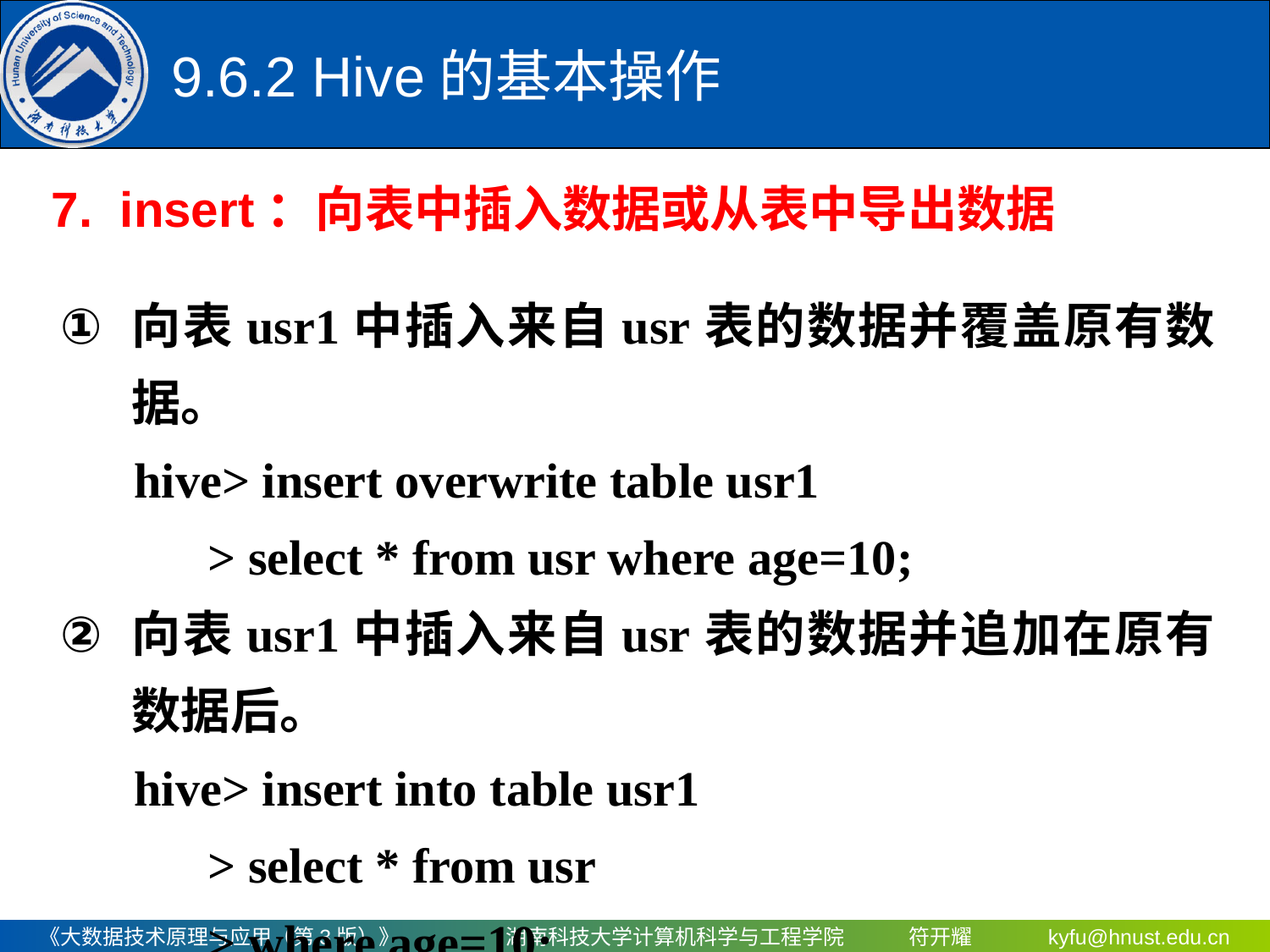

9.6.2 Hive的基本操作
 7.  insert：向表中插入数据或从表中导出数据
向表usr1中插入来自usr表的数据并覆盖原有数据。
      hive> insert overwrite table usr1
            > select * from usr where age=10;
向表usr1中插入来自usr表的数据并追加在原有数据后。
      hive> insert into table usr1
            > select * from usr
            > where age=10;